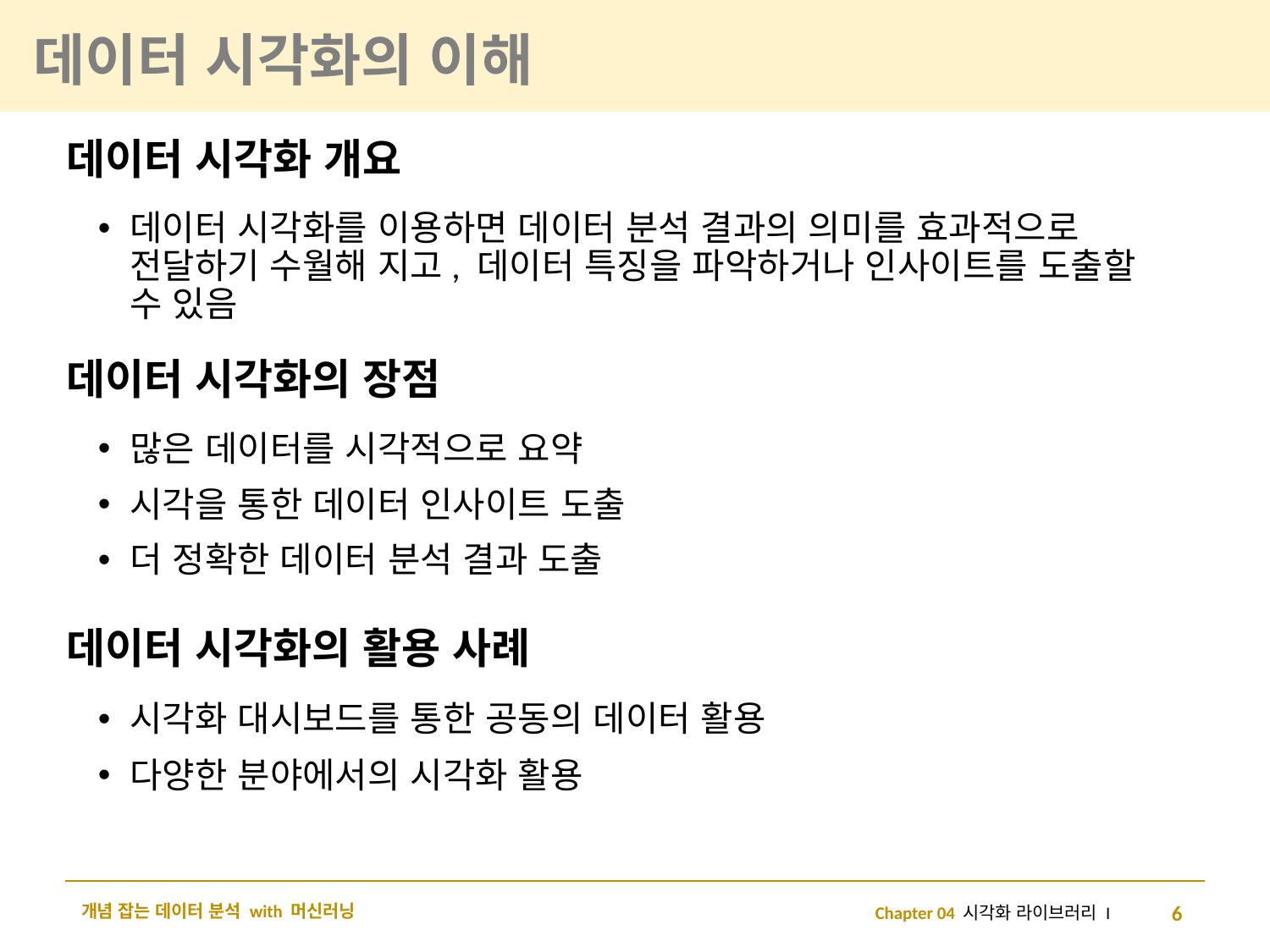

# 데이터 시각화의 이해
데이터 시각화 개요
데이터 시각화를 이용하면 데이터 분석 결과의 의미를 효과적으로 전달하기 수월해 지고, 데이터 특징을 파악하거나 인사이트를 도출할 수 있음
데이터 시각화의 장점
많은 데이터를 시각적으로 요약
시각을 통한 데이터 인사이트 도출
더 정확한 데이터 분석 결과 도출
데이터 시각화의 활용 사례
시각화 대시보드를 통한 공동의 데이터 활용
다양한 분야에서의 시각화 활용